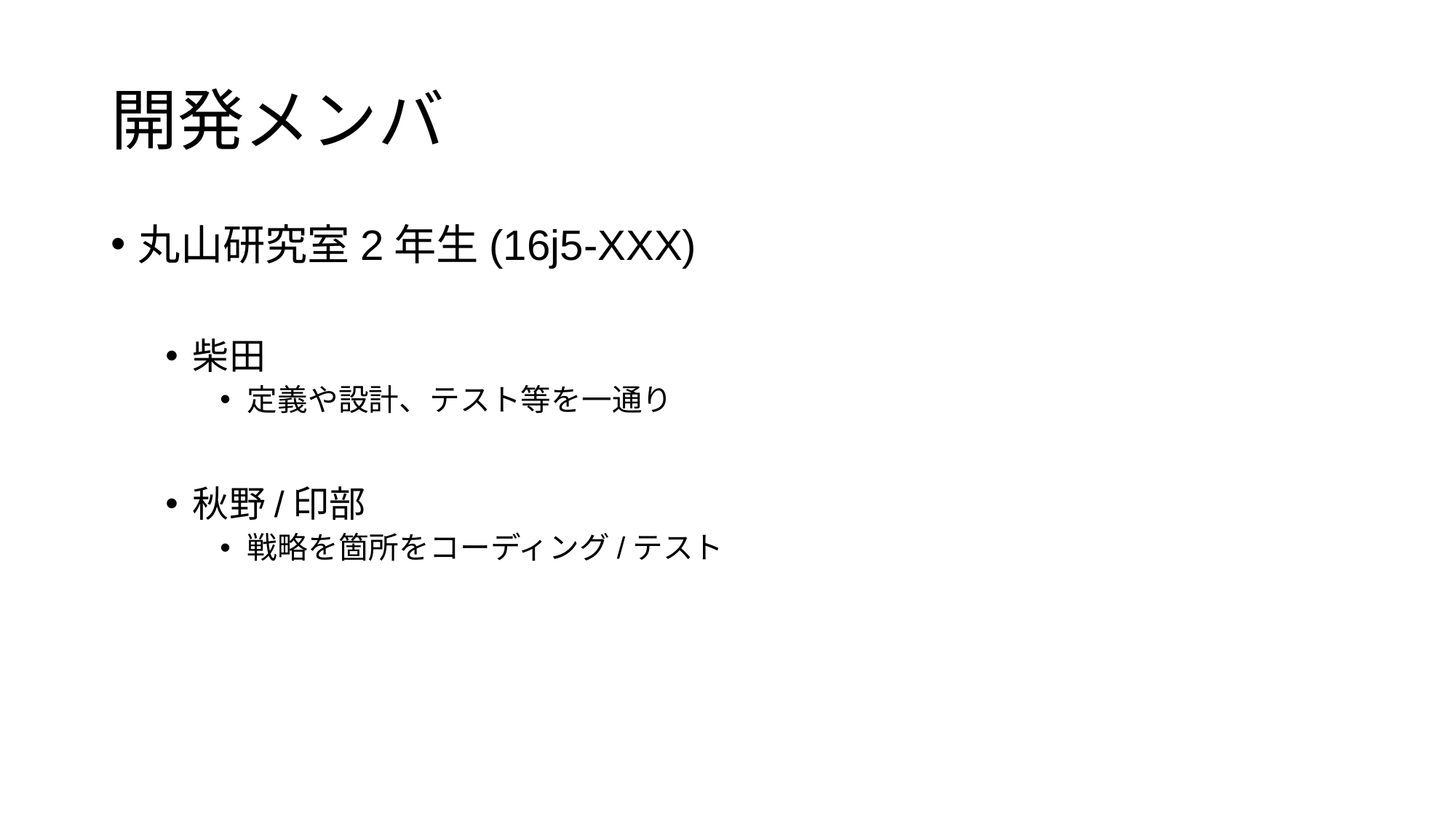

# 開発メンバ
丸山研究室2年生(16j5-XXX)

柴田
定義や設計、テスト等を一通り

秋野/印部
戦略を箇所をコーディング/テスト